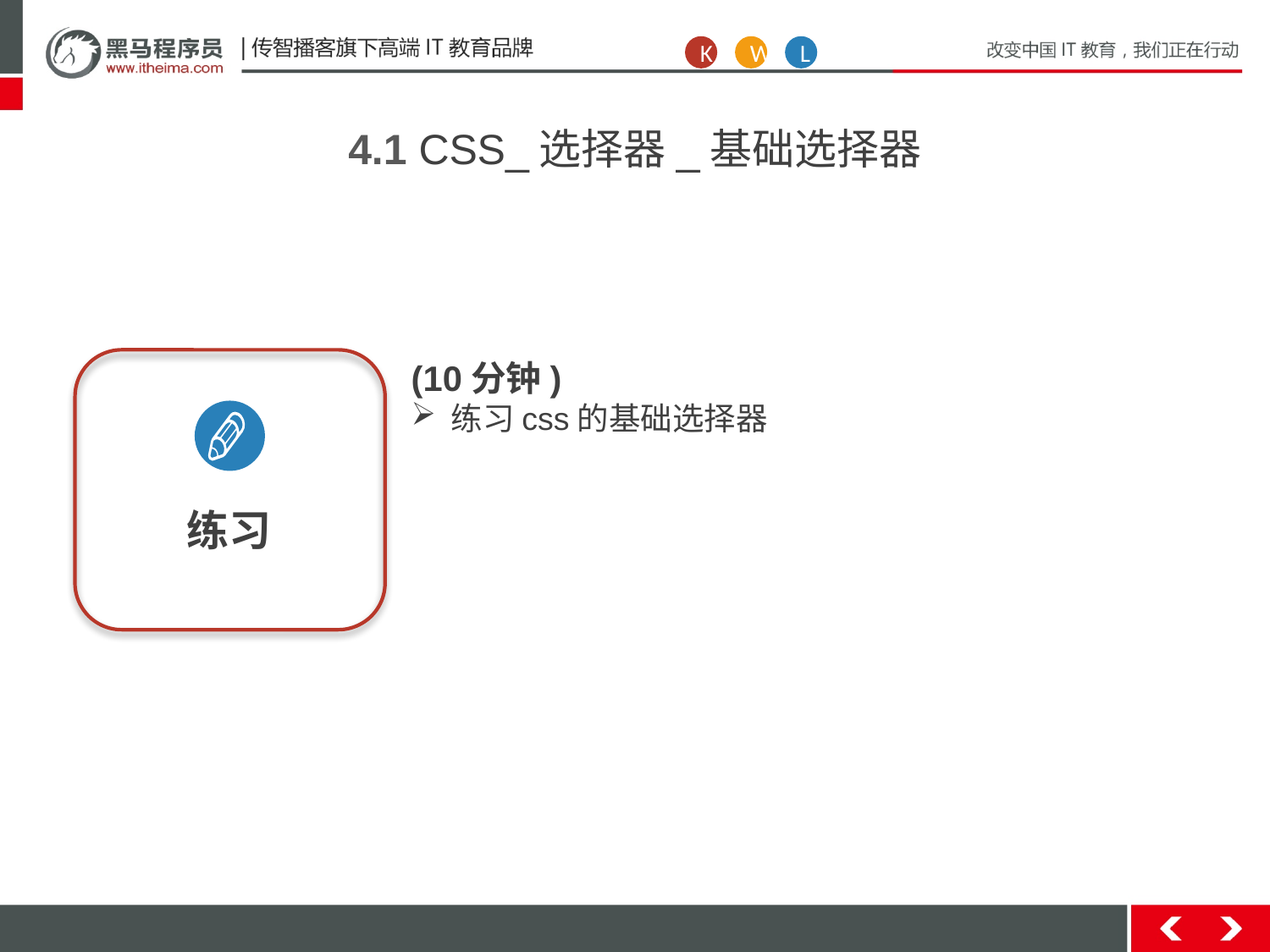

K
W
L
4.1 CSS_选择器_基础选择器

练习
(10分钟)
练习css的基础选择器